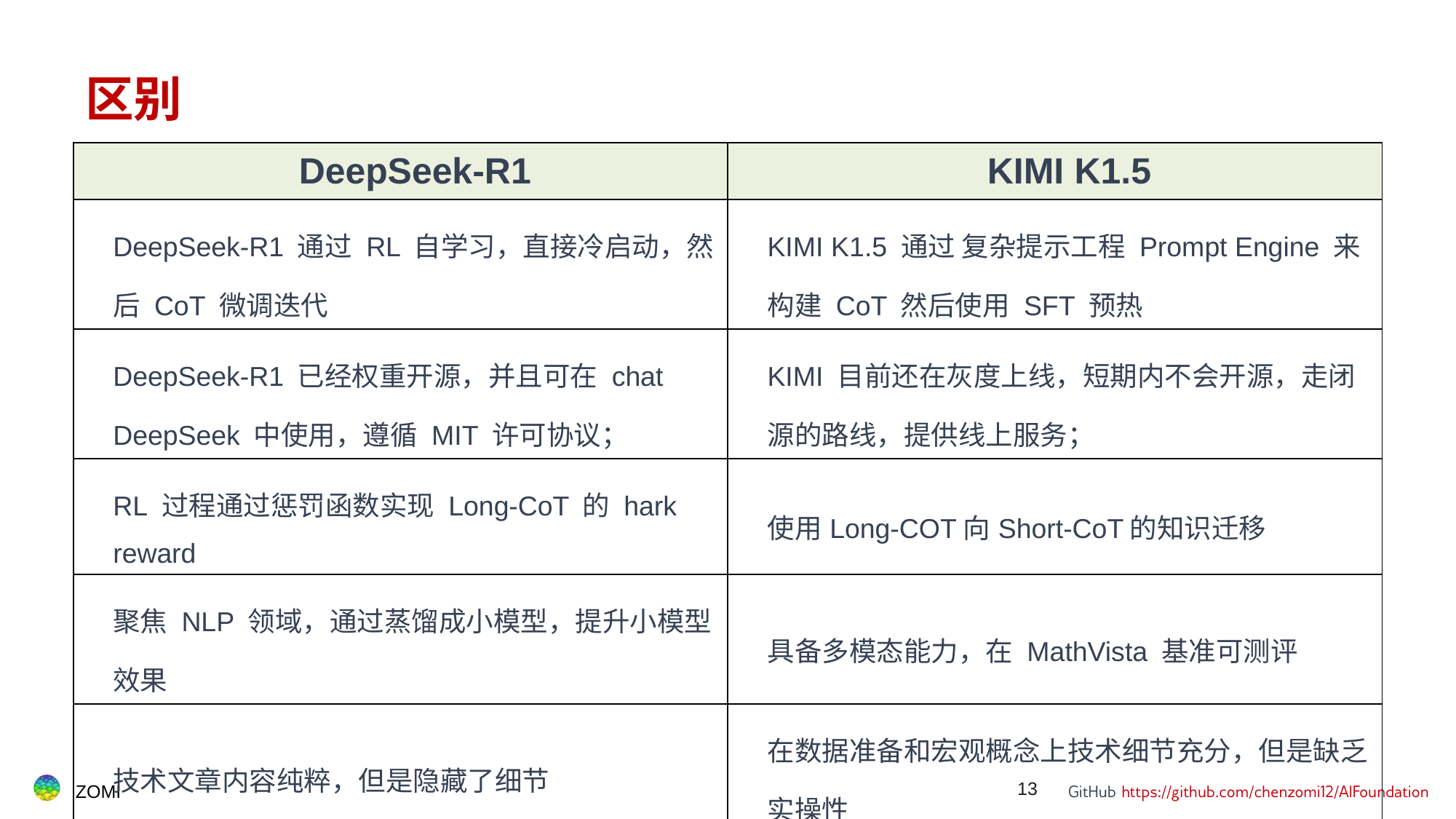

# 区别
| DeepSeek-R1 | KIMI K1.5 |
| --- | --- |
| DeepSeek-R1 通过 RL 自学习，直接冷启动，然后 CoT 微调迭代 | KIMI K1.5 通过 复杂提示工程 Prompt Engine 来构建 CoT 然后使用 SFT 预热 |
| DeepSeek-R1 已经权重开源，并且可在 chat DeepSeek 中使用，遵循 MIT 许可协议； | KIMI 目前还在灰度上线，短期内不会开源，走闭源的路线，提供线上服务； |
| RL 过程通过惩罚函数实现 Long-CoT 的 hark reward | 使用Long-COT向Short-CoT的知识迁移 |
| 聚焦 NLP 领域，通过蒸馏成小模型，提升小模型效果 | 具备多模态能力，在 MathVista 基准可测评 |
| 技术文章内容纯粹，但是隐藏了细节 | 在数据准备和宏观概念上技术细节充分，但是缺乏实操性 |